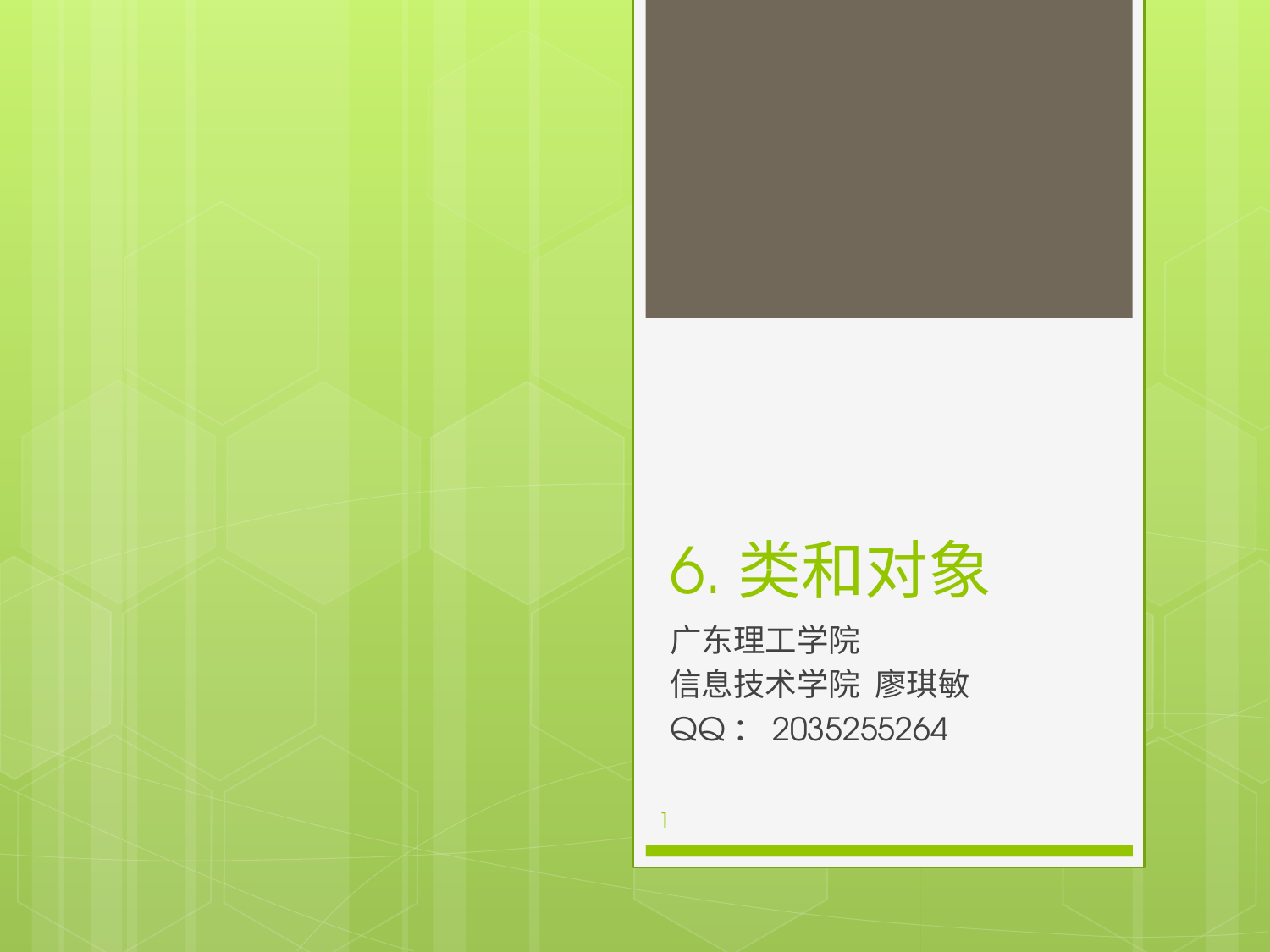

# 6.类和对象
广东理工学院
信息技术学院  廖琪敏
QQ：2035255264
1